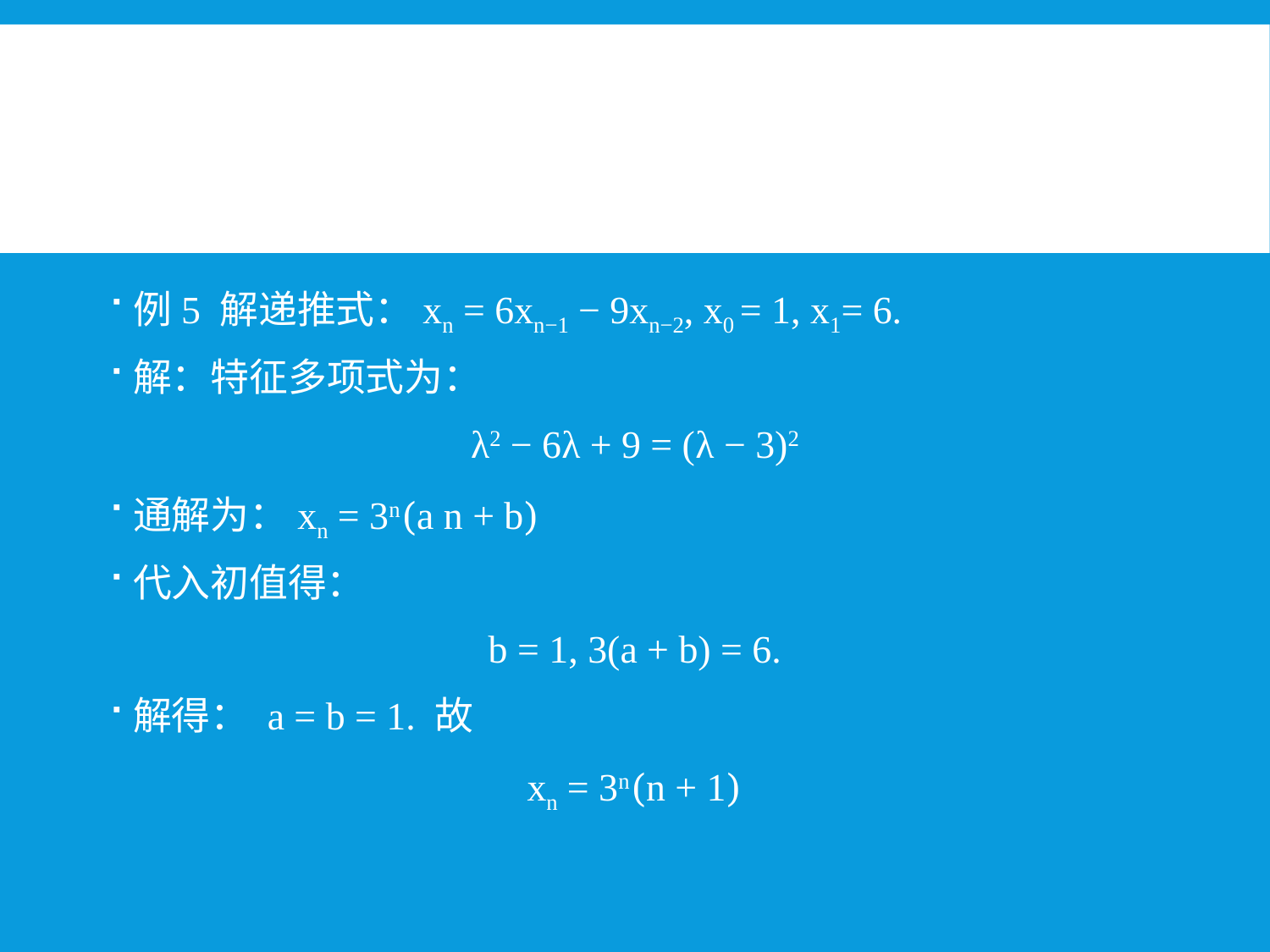

#
例5 解递推式：xn = 6xn−1 − 9xn−2, x0 = 1, x1= 6.
解：特征多项式为：
λ2 − 6λ + 9 = (λ − 3)2
通解为：xn = 3n(a n + b)
代入初值得：
b = 1, 3(a + b) = 6.
解得： a = b = 1. 故
xn = 3n(n + 1)